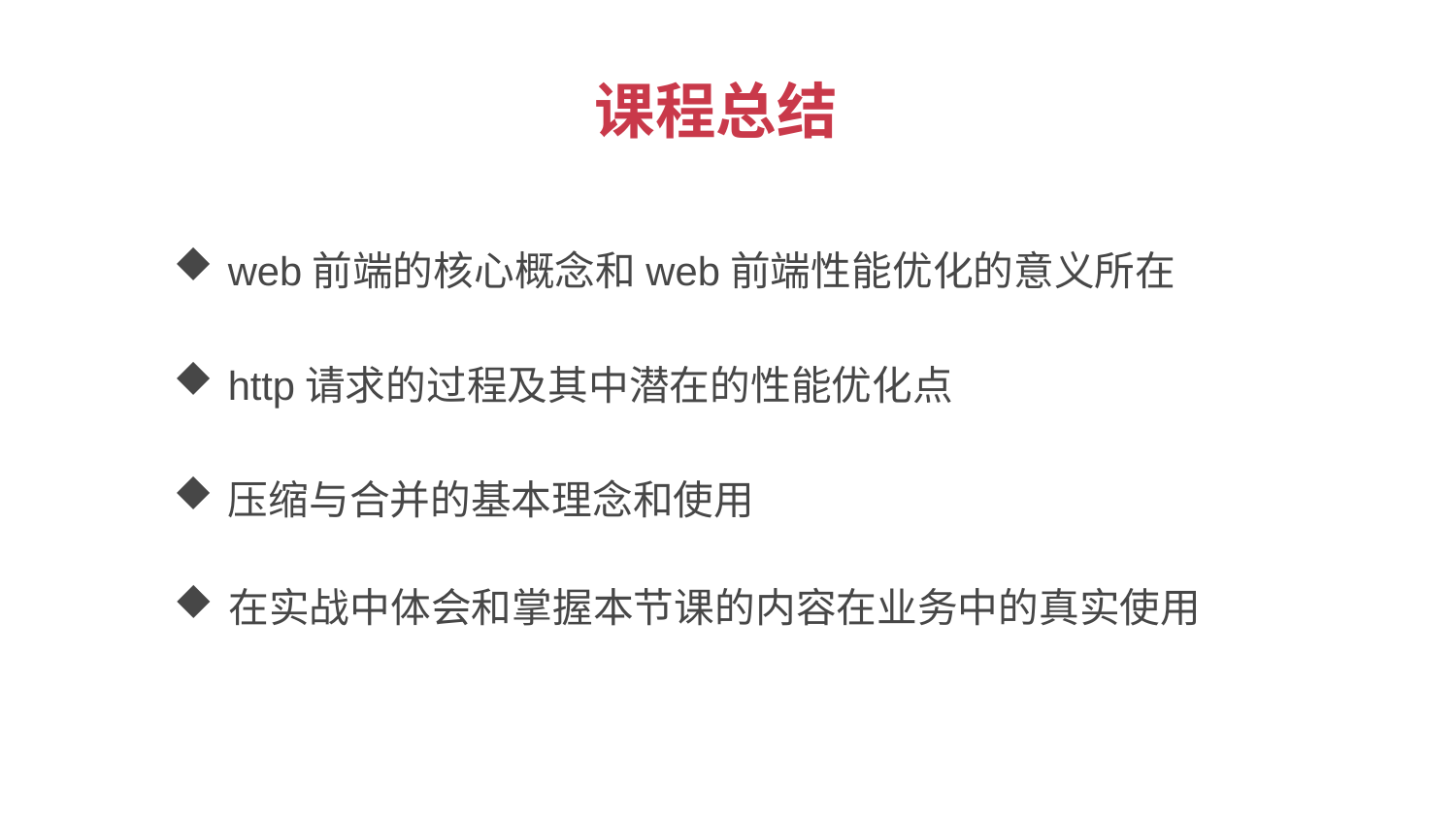

课程总结
web前端的核心概念和web前端性能优化的意义所在
http请求的过程及其中潜在的性能优化点
压缩与合并的基本理念和使用
在实战中体会和掌握本节课的内容在业务中的真实使用